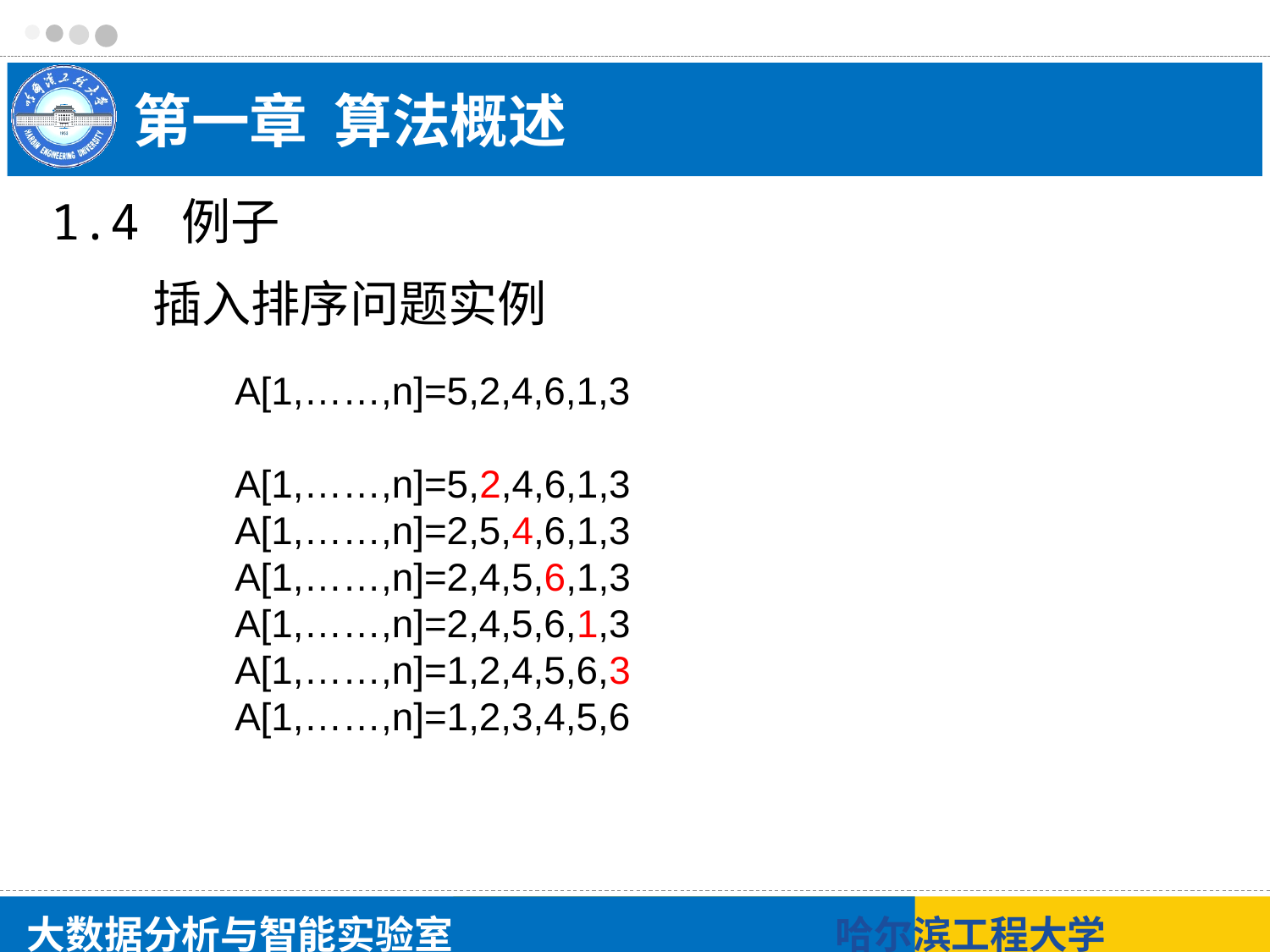

# 第一章  算法概述
1.4 例子
插入排序问题实例
A[1,……,n]=5,2,4,6,1,3

A[1,……,n]=5,2,4,6,1,3
A[1,……,n]=2,5,4,6,1,3
A[1,……,n]=2,4,5,6,1,3
A[1,……,n]=2,4,5,6,1,3
A[1,……,n]=1,2,4,5,6,3
A[1,……,n]=1,2,3,4,5,6